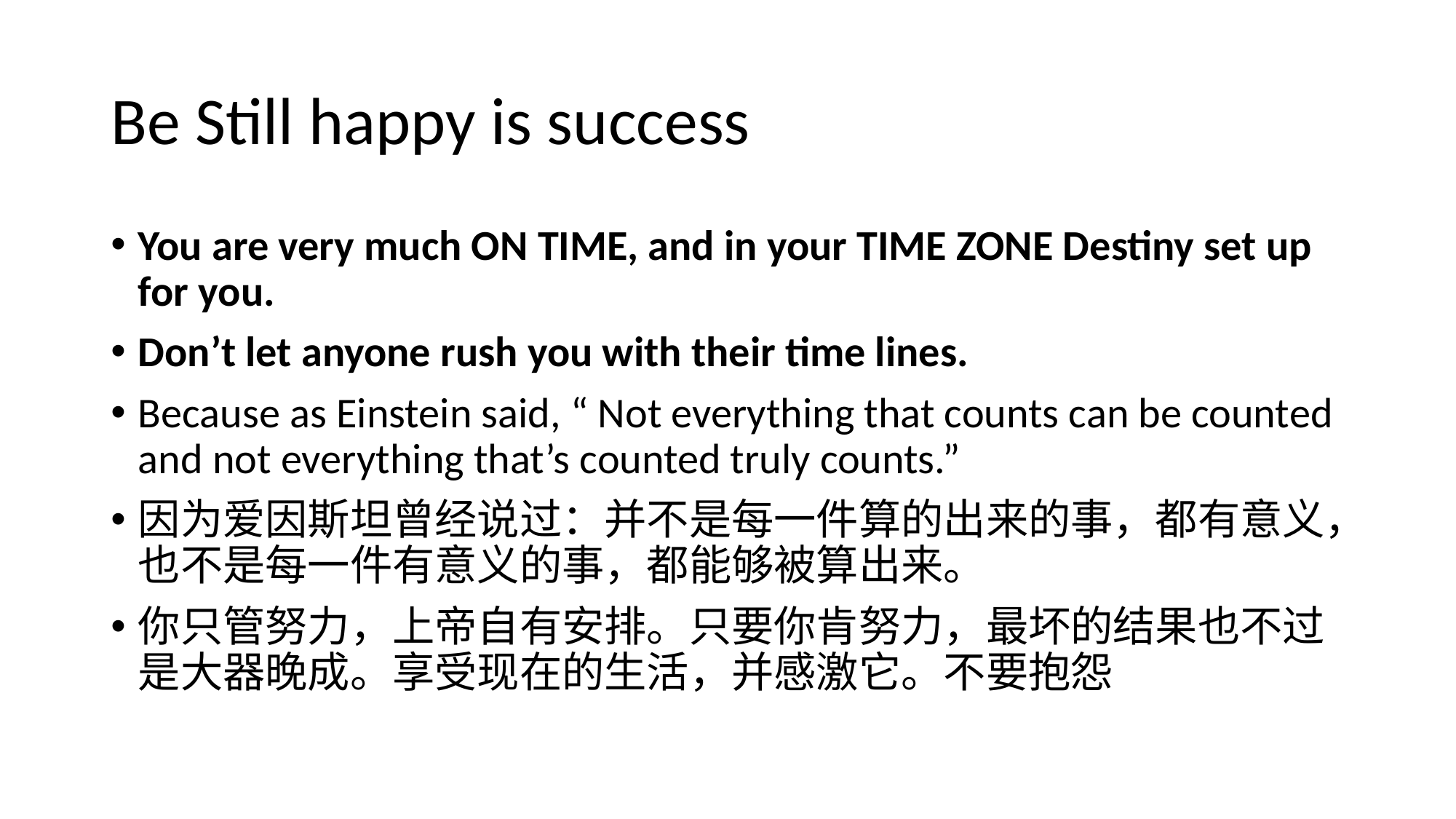

# Be Still happy is success
You are very much ON TIME, and in your TIME ZONE Destiny set up for you.
Don’t let anyone rush you with their time lines.
Because as Einstein said, “ Not everything that counts can be counted and not everything that’s counted truly counts.”
因为爱因斯坦曾经说过：并不是每一件算的出来的事，都有意义，也不是每一件有意义的事，都能够被算出来。
你只管努力，上帝自有安排。只要你肯努力，最坏的结果也不过是大器晚成。享受现在的生活，并感激它。不要抱怨